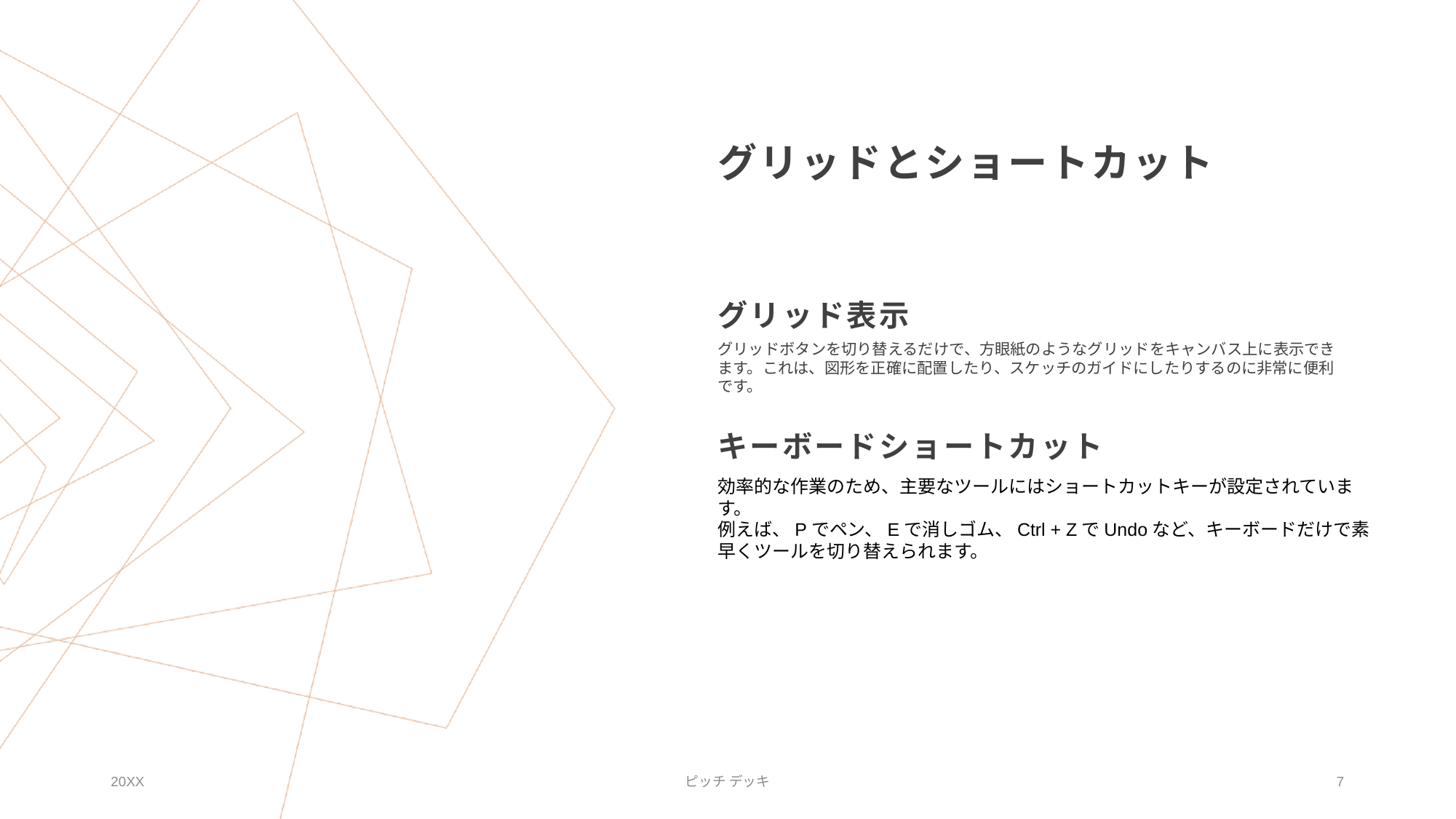

# グリッドとショートカット
グリッド表示
グリッドボタンを切り替えるだけで、方眼紙のようなグリッドをキャンバス上に表示できます。これは、図形を正確に配置したり、スケッチのガイドにしたりするのに非常に便利です。
キーボードショートカット
効率的な作業のため、主要なツールにはショートカットキーが設定されています。
例えば、Pでペン、Eで消しゴム、Ctrl + ZでUndoなど、キーボードだけで素早くツールを切り替えられます。

20XX
ピッチ デッキ
7